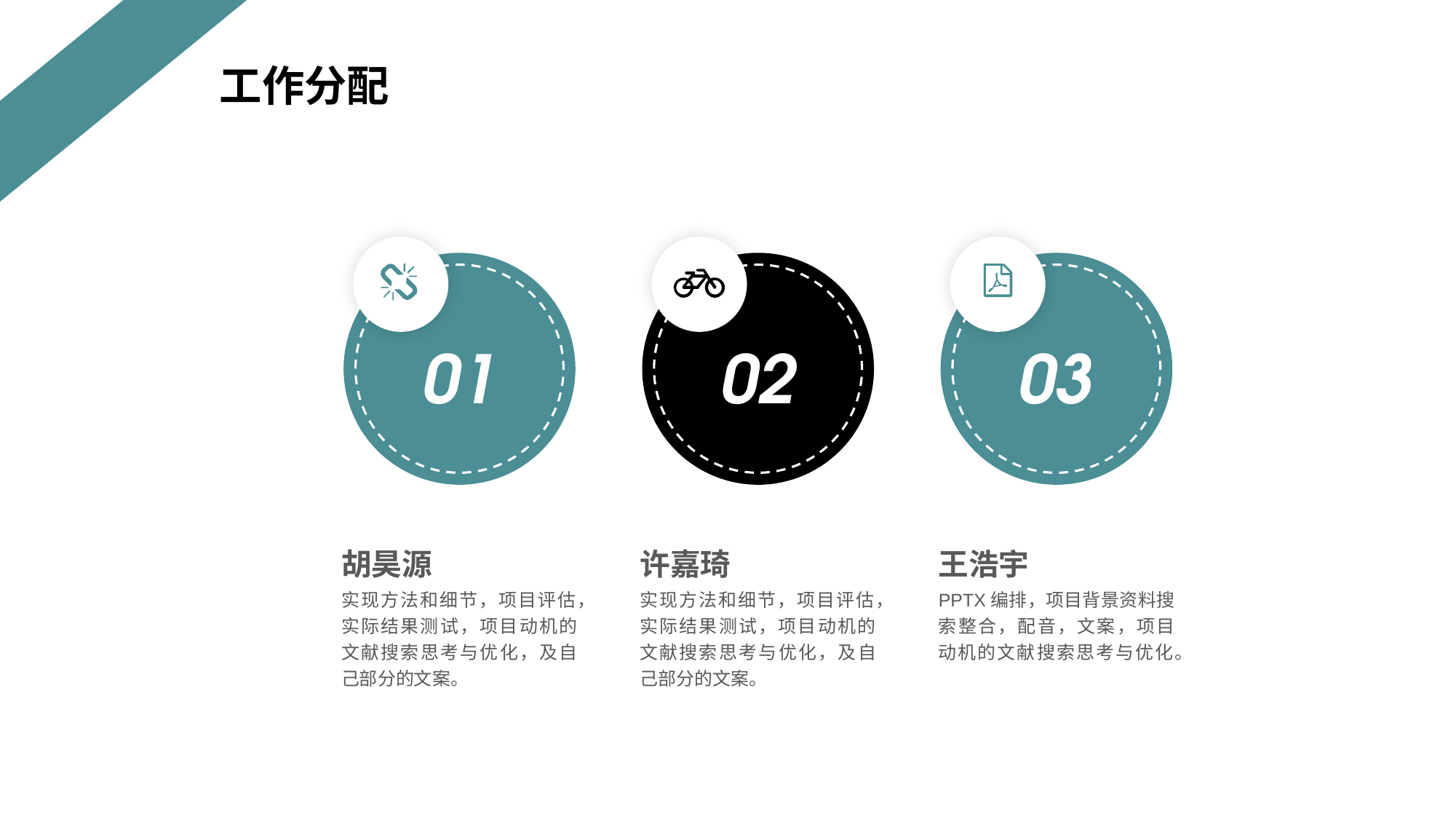

工作分配

01
02
03
胡昊源
实现方法和细节，项目评估，实际结果测试，项目动机的文献搜索思考与优化，及自己部分的文案。
许嘉琦
实现方法和细节，项目评估，实际结果测试，项目动机的文献搜索思考与优化，及自己部分的文案。
王浩宇
PPTX编排，项目背景资料搜索整合，配音，文案，项目动机的文献搜索思考与优化。